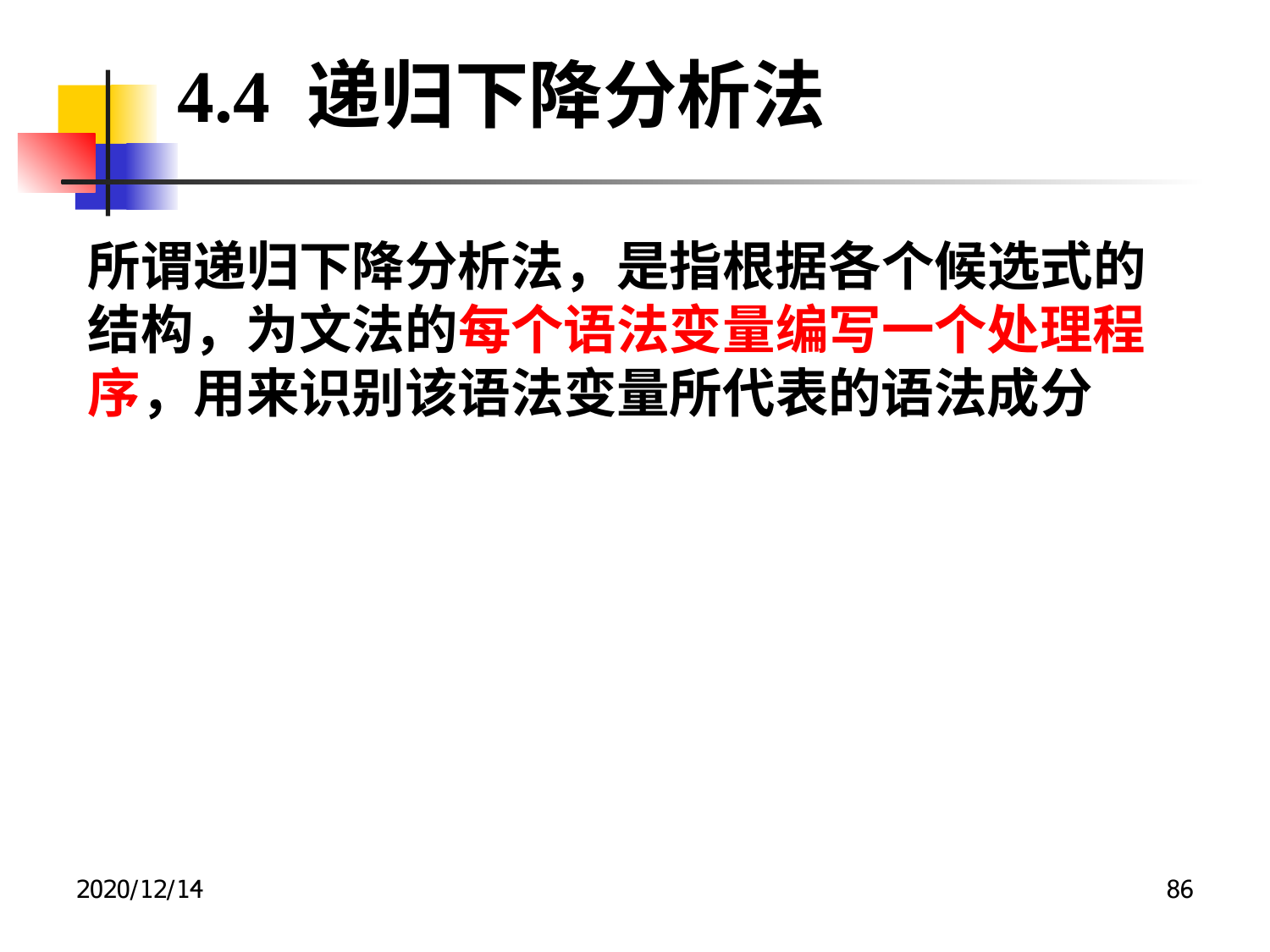

4.4 递归下降分析法
所谓递归下降分析法，是指根据各个候选式的结构，为文法的每个语法变量编写一个处理程序，用来识别该语法变量所代表的语法成分
2020/12/14
86